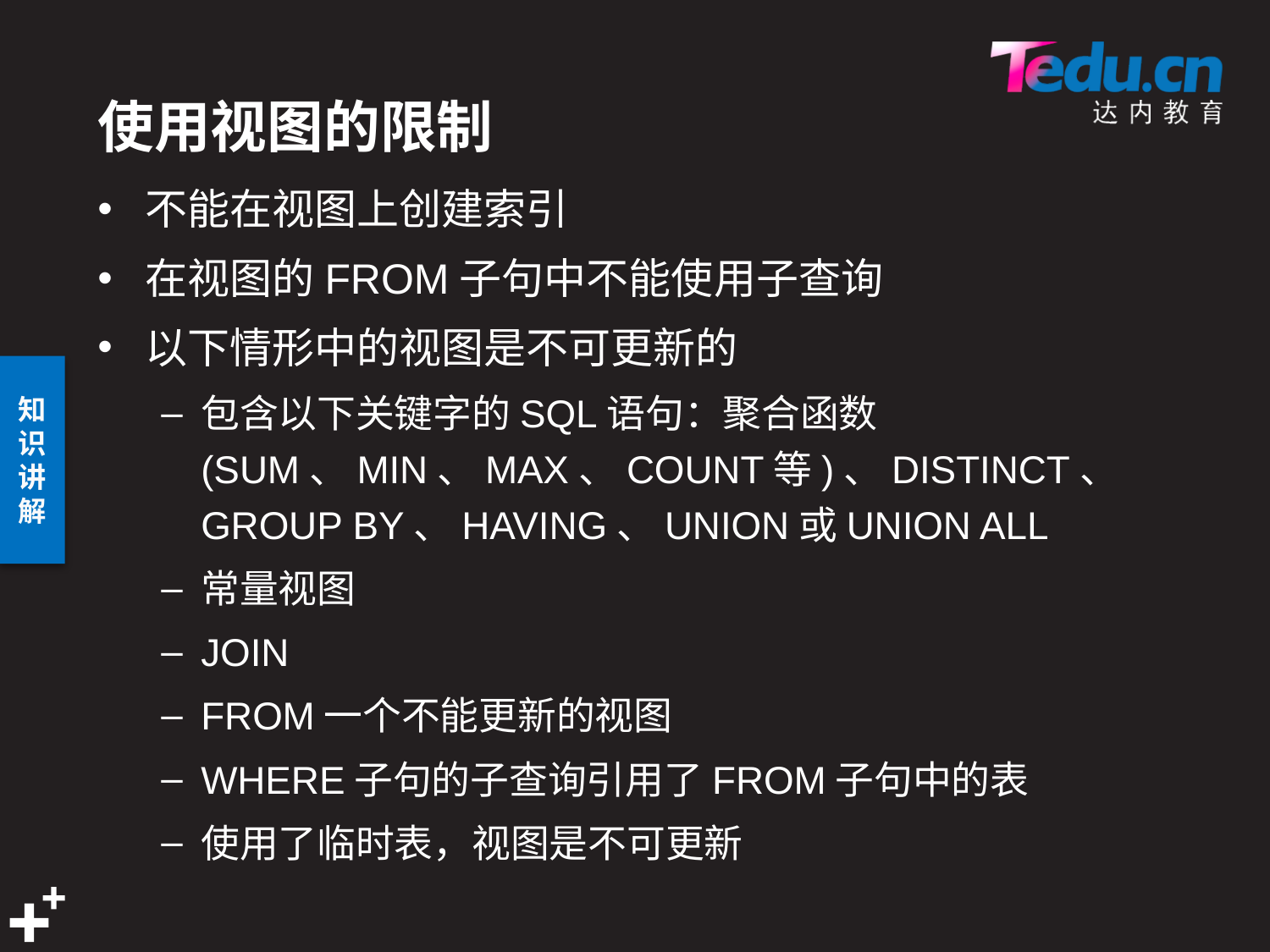

# 使用视图的限制
不能在视图上创建索引
在视图的FROM子句中不能使用子查询
以下情形中的视图是不可更新的
包含以下关键字的SQL语句：聚合函数(SUM、MIN、MAX、COUNT等)、DISTINCT、GROUP BY、HAVING、UNION或UNION ALL
常量视图
JOIN
FROM一个不能更新的视图
WHERE子句的子查询引用了FROM子句中的表
使用了临时表，视图是不可更新